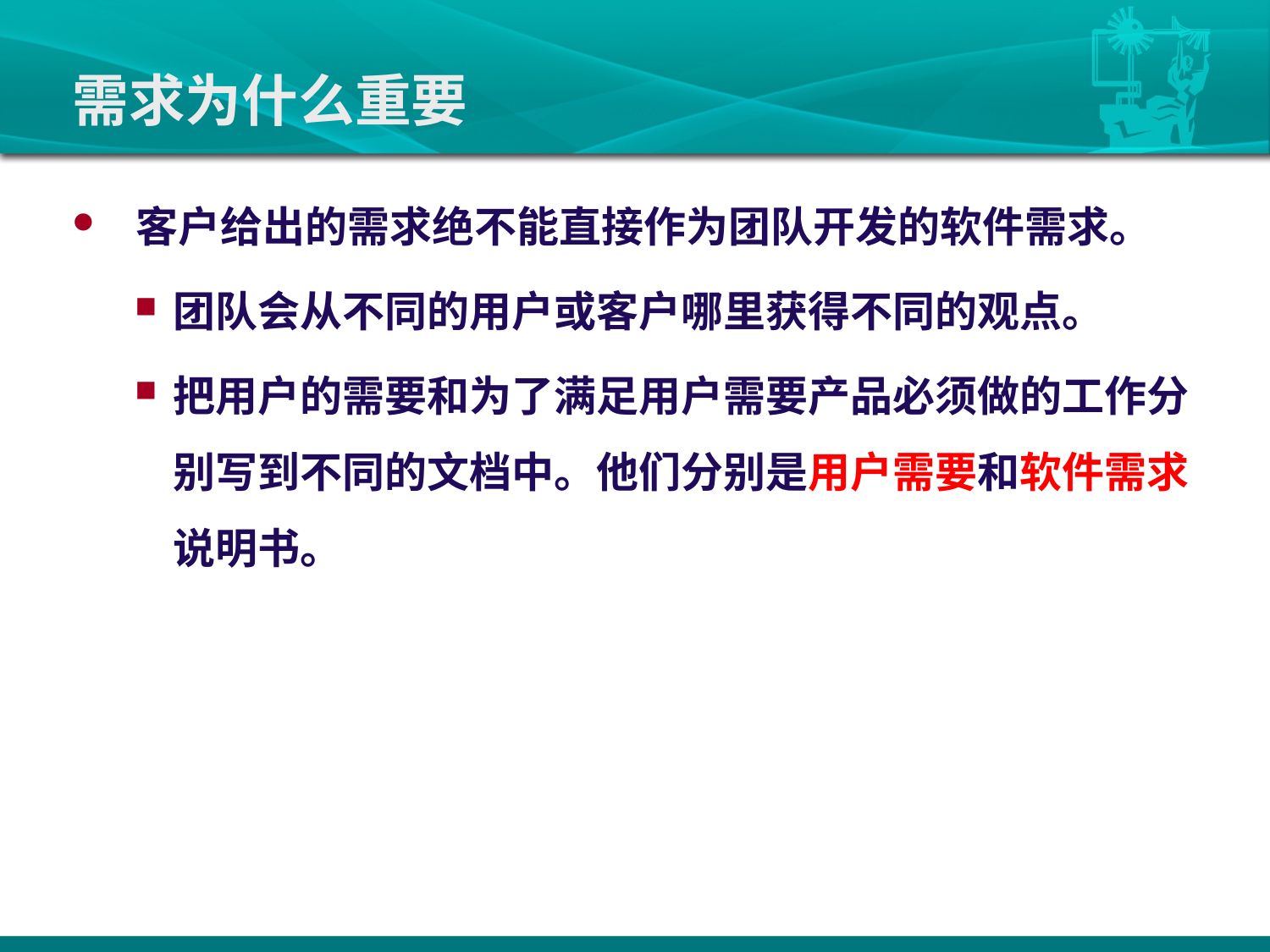

# 需求为什么重要
客户给出的需求绝不能直接作为团队开发的软件需求。
团队会从不同的用户或客户哪里获得不同的观点。
把用户的需要和为了满足用户需要产品必须做的工作分别写到不同的文档中。他们分别是用户需要和软件需求说明书。